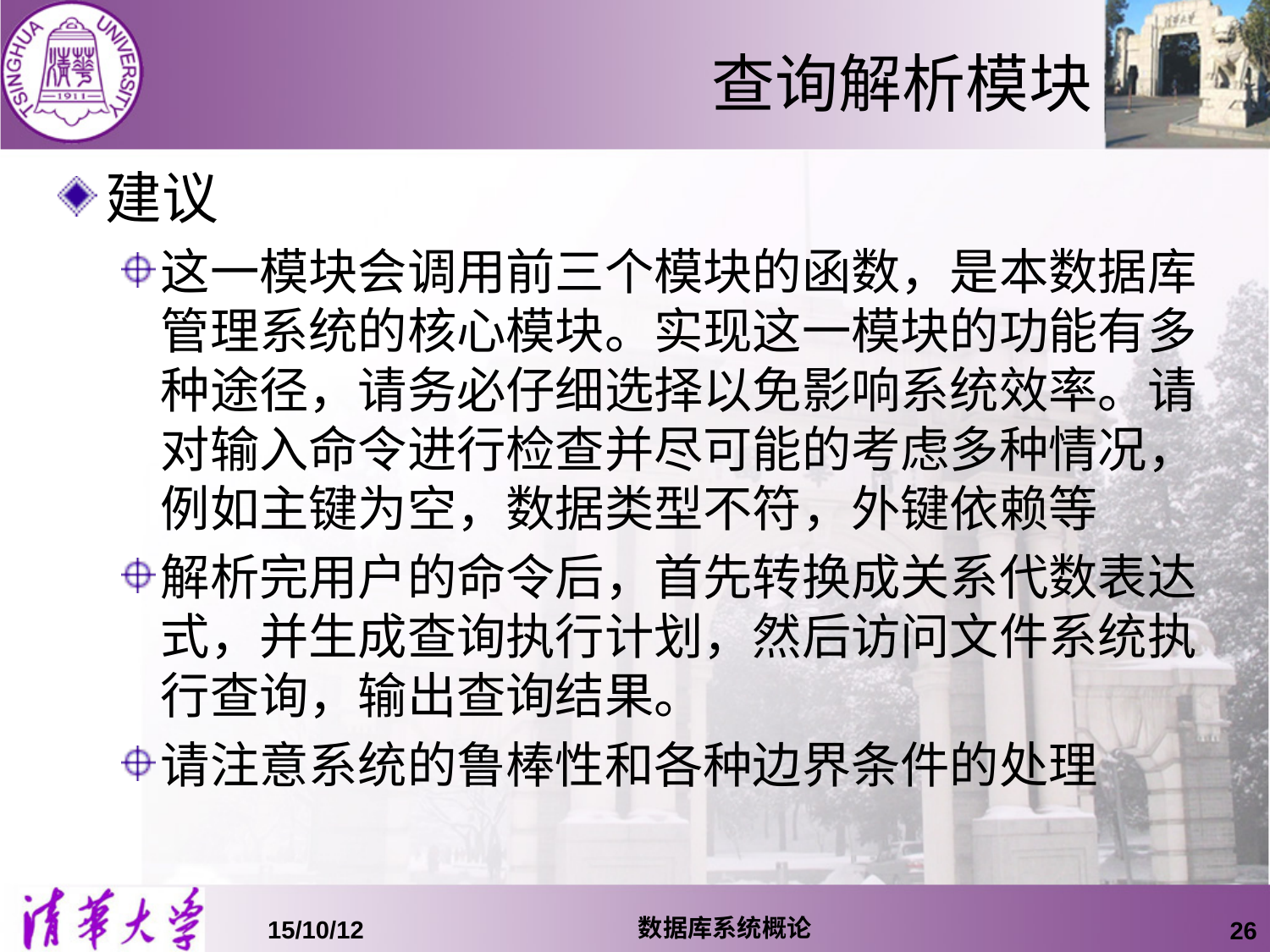

# 查询解析模块
建议
这一模块会调用前三个模块的函数，是本数据库管理系统的核心模块。实现这一模块的功能有多种途径，请务必仔细选择以免影响系统效率。请对输入命令进行检查并尽可能的考虑多种情况，例如主键为空，数据类型不符，外键依赖等
解析完用户的命令后，首先转换成关系代数表达式，并生成查询执行计划，然后访问文件系统执行查询，输出查询结果。
请注意系统的鲁棒性和各种边界条件的处理
数据库系统概论
15/10/12
26